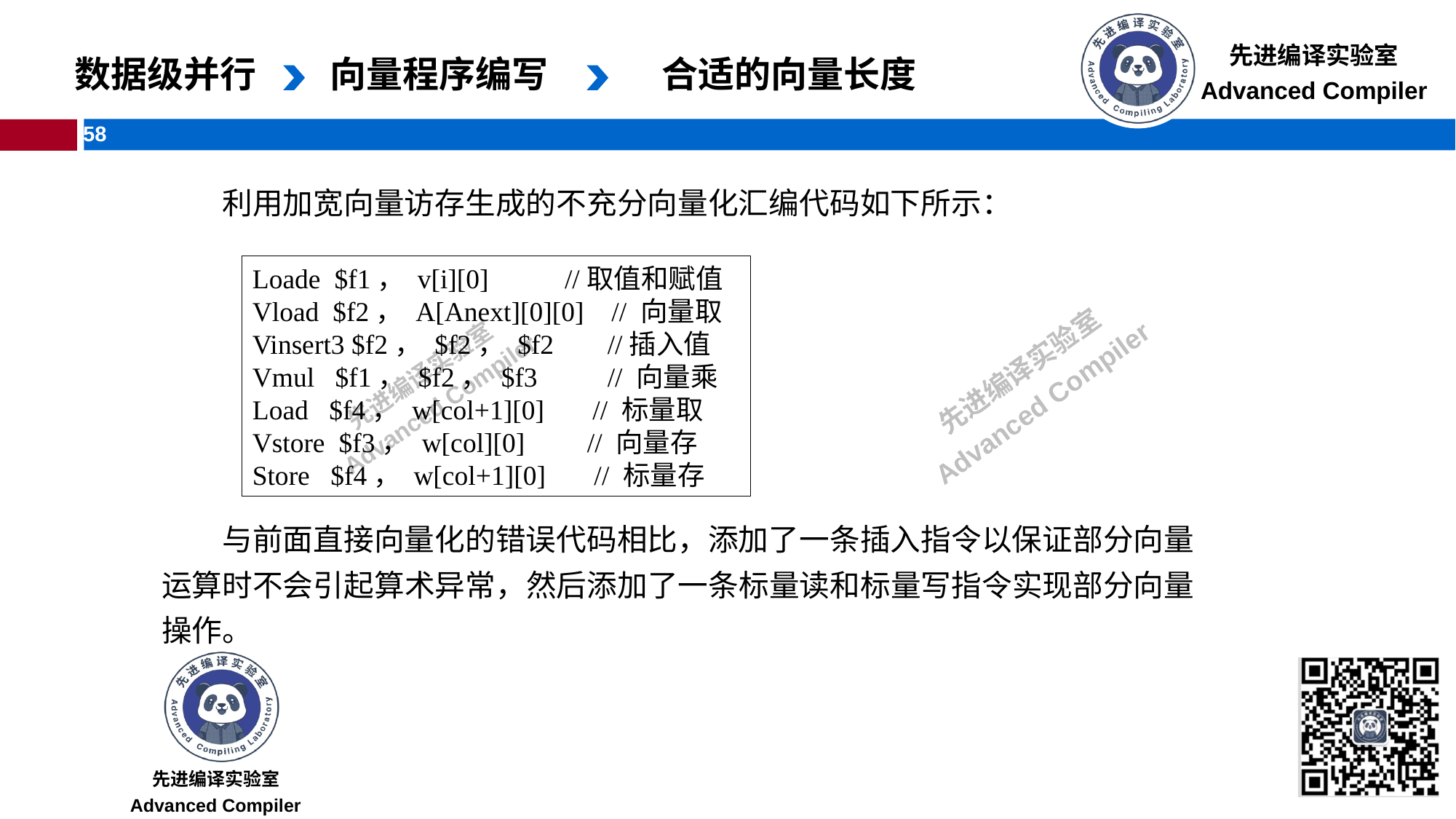

数据级并行
向量程序编写
 合适的向量长度

利用加宽向量访存生成的不充分向量化汇编代码如下所示：
Loade  $f1， v[i][0]           //取值和赋值
Vload  $f2， A[Anext][0][0]    // 向量取
Vinsert3 $f2， $f2， $f2	    //插入值
Vmul   $f1， $f2， $f3	    // 向量乘
Load   $f4， w[col+1][0]       // 标量取
Vstore  $f3， w[col][0]         // 向量存
Store   $f4， w[col+1][0]       // 标量存
与前面直接向量化的错误代码相比，添加了一条插入指令以保证部分向量运算时不会引起算术异常，然后添加了一条标量读和标量写指令实现部分向量操作。